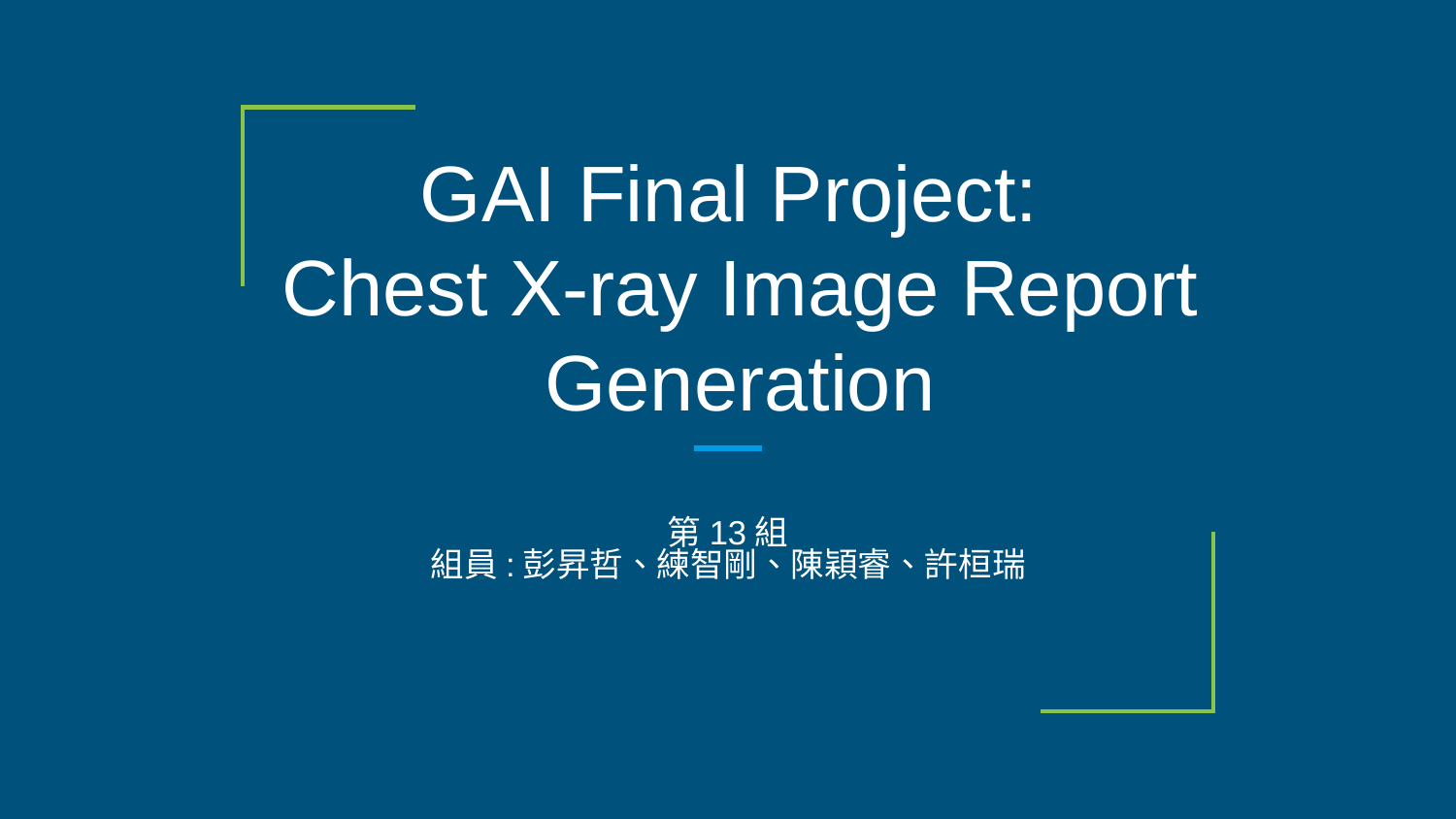

# GAI Final Project:
Chest X-ray Image Report Generation
第13組
組員:彭昇哲、練智剛、陳穎睿、許桓瑞